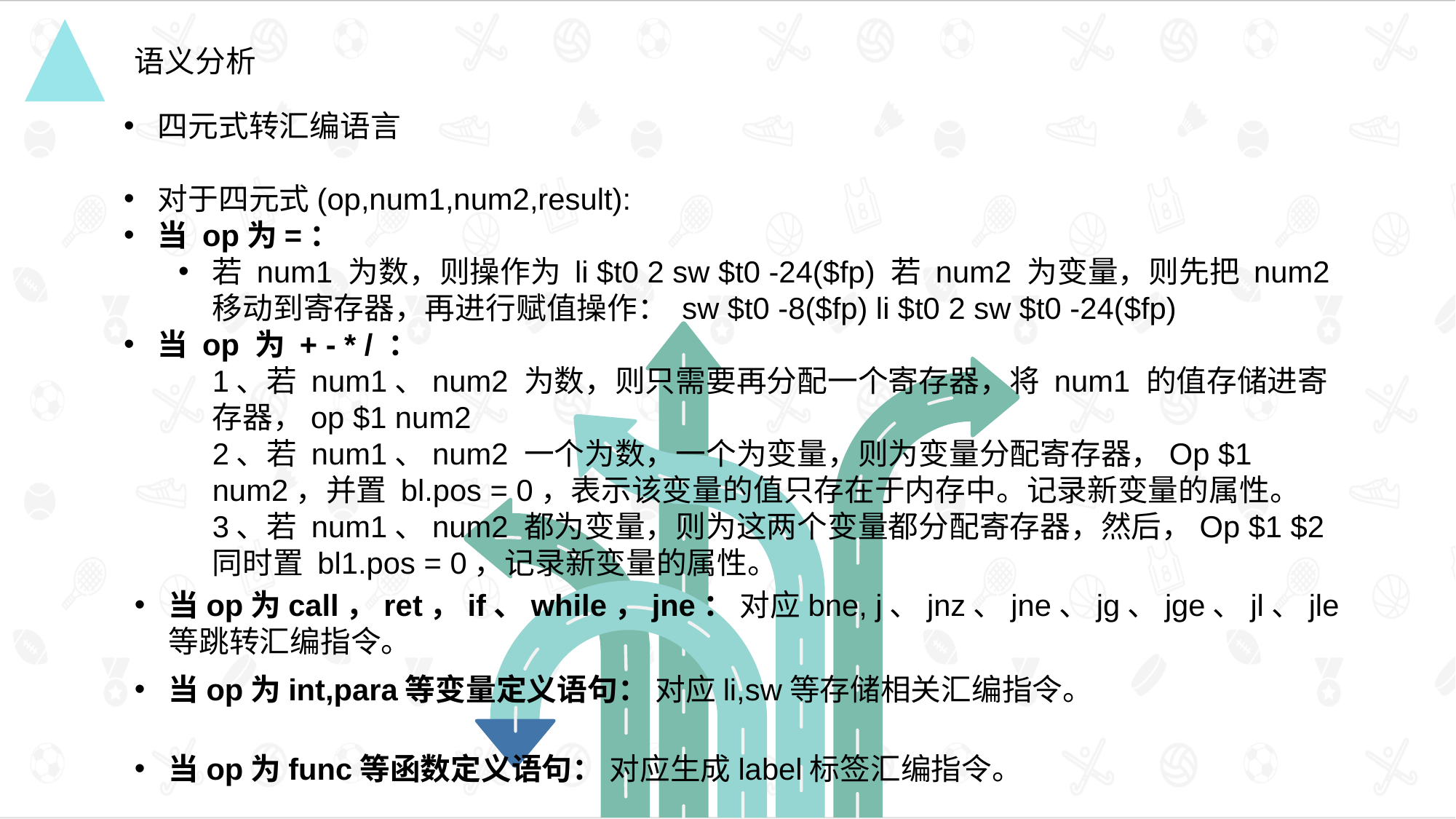

语义分析
四元式转汇编语言

对于四元式(op,num1,num2,result):
当 op为=：
若 num1 为数，则操作为 li $t0 2 sw $t0 -24($fp) 若 num2 为变量，则先把 num2 移动到寄存器，再进行赋值操作： sw $t0 -8($fp) li $t0 2 sw $t0 -24($fp)
当 op 为 + - * / ：
1、若 num1、num2 为数，则只需要再分配一个寄存器，将 num1 的值存储进寄存器，op $1 num2
2、若 num1、num2 一个为数，一个为变量，则为变量分配寄存器，Op $1 num2，并置 bl.pos = 0，表示该变量的值只存在于内存中。记录新变量的属性。
3、若 num1、num2 都为变量，则为这两个变量都分配寄存器，然后，Op $1 $2 同时置 bl1.pos = 0，记录新变量的属性。

当op为call，ret，if、while，jne： 对应bne, j、jnz、jne、jg、jge、jl、jle 等跳转汇编指令。
当op为int,para等变量定义语句： 对应li,sw等存储相关汇编指令。
当op为func等函数定义语句： 对应生成label标签汇编指令。